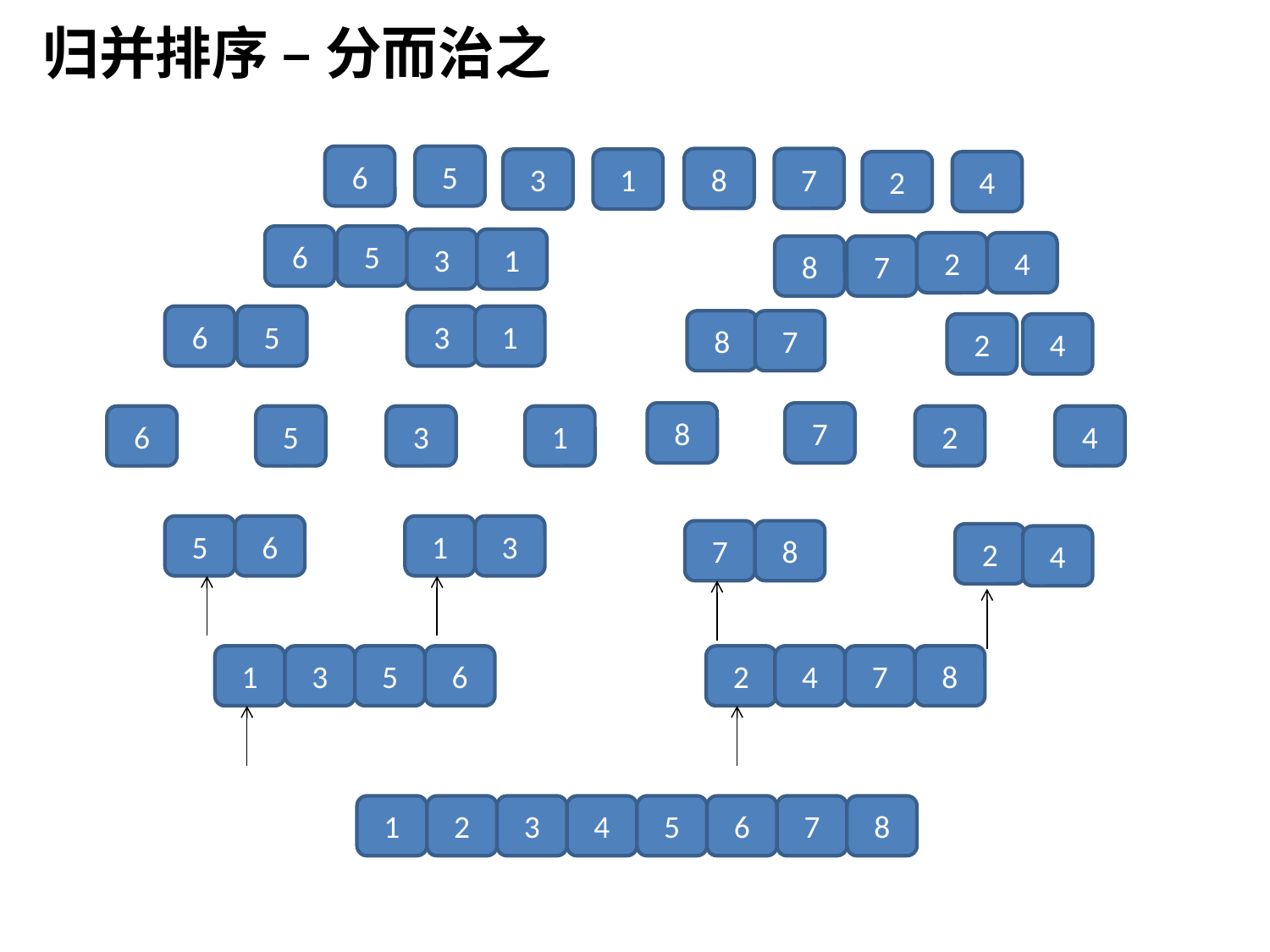

归并排序 – 分而治之
6
5
8
7
3
1
2
4
6
5
3
1
2
4
8
7
6
3
5
1
8
7
2
4
8
7
2
5
4
6
3
1
5
1
6
3
7
8
2
4
3
5
6
2
4
7
8
1
1
2
3
4
5
6
7
8